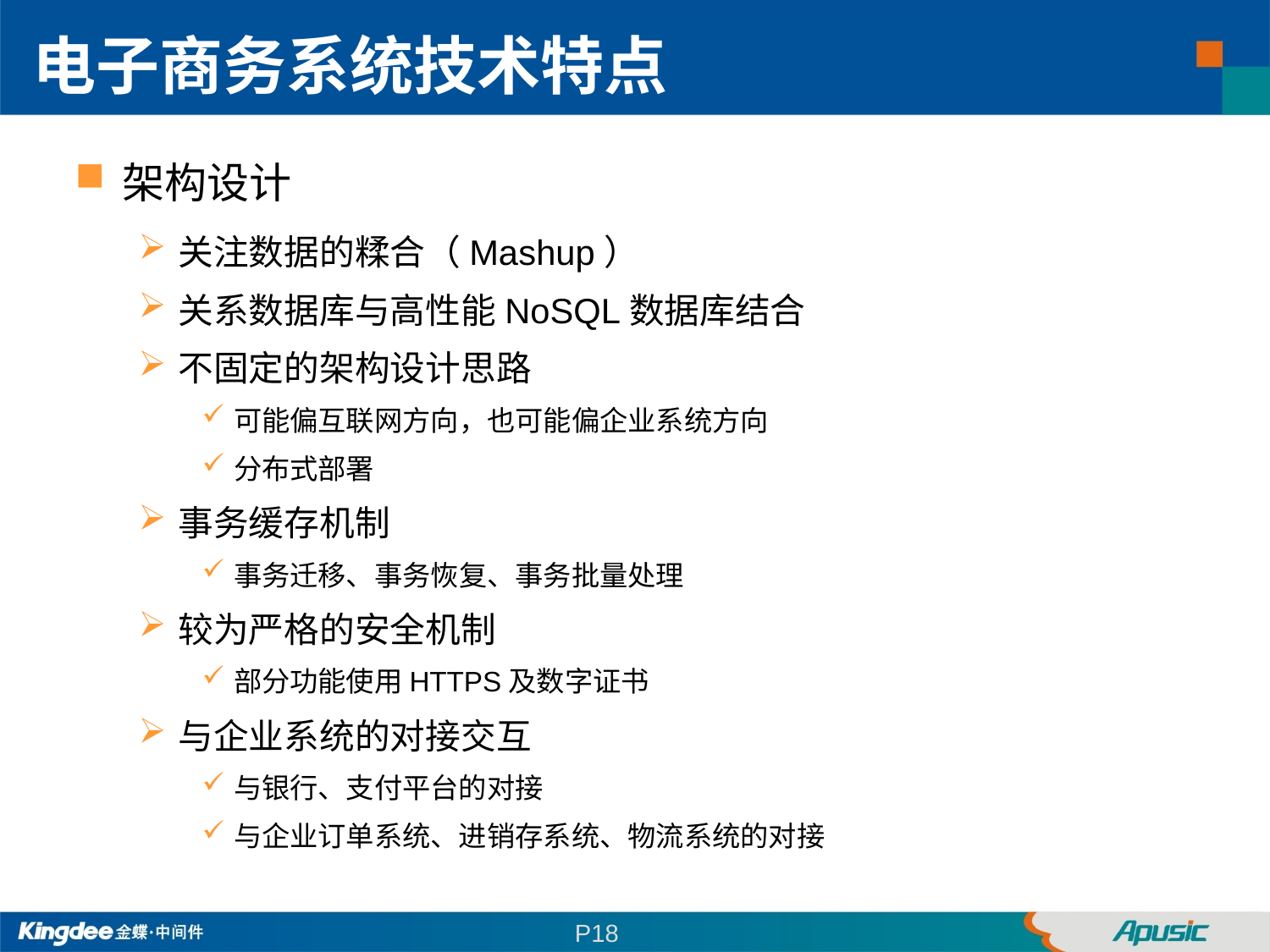

电子商务系统技术特点
架构设计
关注数据的糅合（Mashup）
关系数据库与高性能NoSQL数据库结合
不固定的架构设计思路
可能偏互联网方向，也可能偏企业系统方向
分布式部署
事务缓存机制
事务迁移、事务恢复、事务批量处理
较为严格的安全机制
部分功能使用HTTPS及数字证书
与企业系统的对接交互
与银行、支付平台的对接
与企业订单系统、进销存系统、物流系统的对接